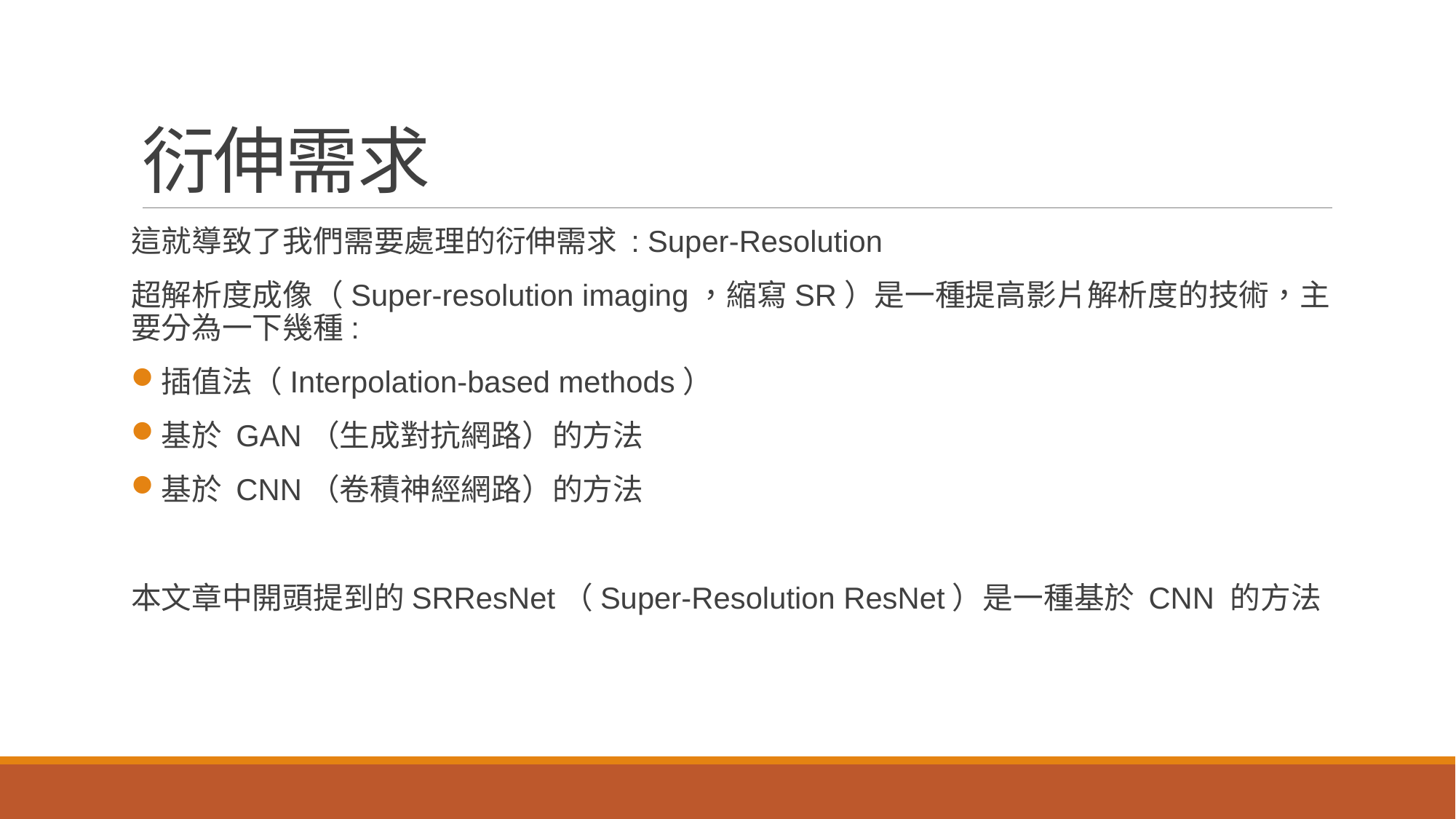

# 衍伸需求
這就導致了我們需要處理的衍伸需求 : Super-Resolution
超解析度成像（Super-resolution imaging，縮寫SR）是一種提高影片解析度的技術，主要分為一下幾種:
插值法（Interpolation-based methods）
基於 GAN（生成對抗網路）的方法
基於 CNN（卷積神經網路）的方法

本文章中開頭提到的SRResNet（Super-Resolution ResNet）是一種基於 CNN 的方法